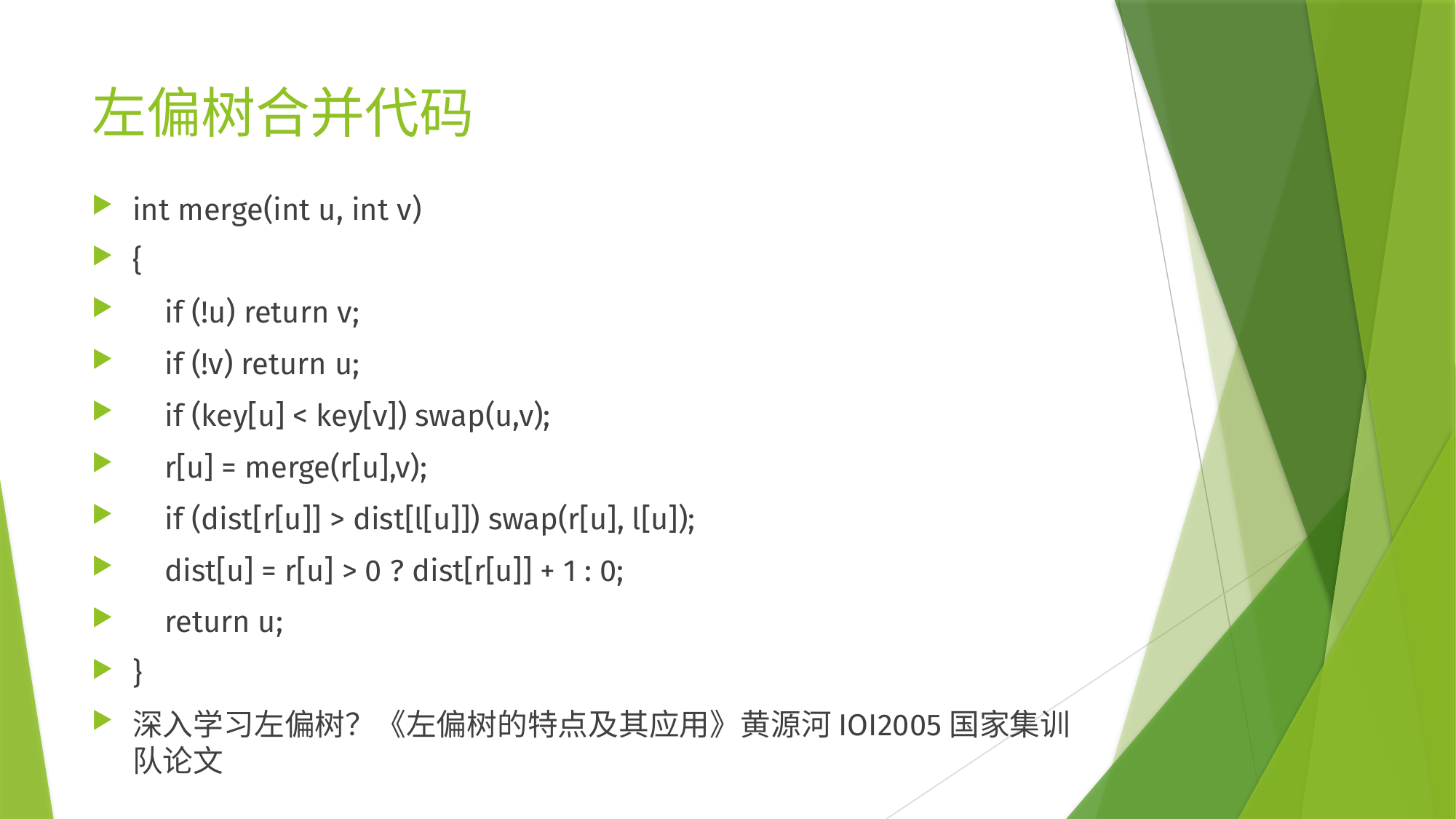

# 左偏树合并代码
int merge(int u, int v)
{
    if (!u) return v;
    if (!v) return u;
    if (key[u] < key[v]) swap(u,v);
    r[u] = merge(r[u],v);
    if (dist[r[u]] > dist[l[u]]) swap(r[u], l[u]);
    dist[u] = r[u] > 0 ? dist[r[u]] + 1 : 0;
    return u;
}
深入学习左偏树？《左偏树的特点及其应用》黄源河IOI2005国家集训队论文